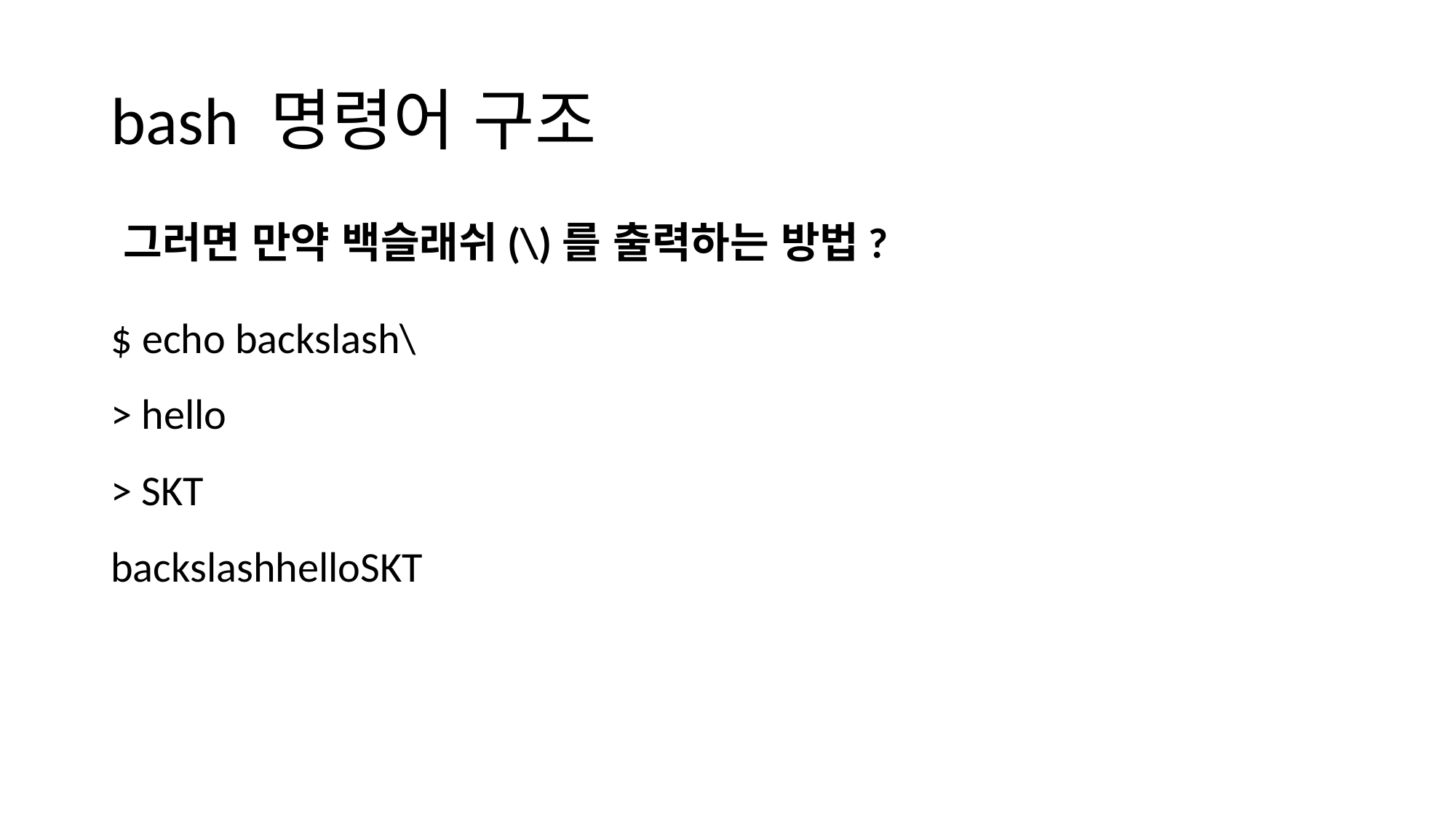

# bash 명령어 구조
그러면 만약 백슬래쉬(\)를 출력하는 방법?
$ echo backslash\
> hello
> SKT
backslashhelloSKT